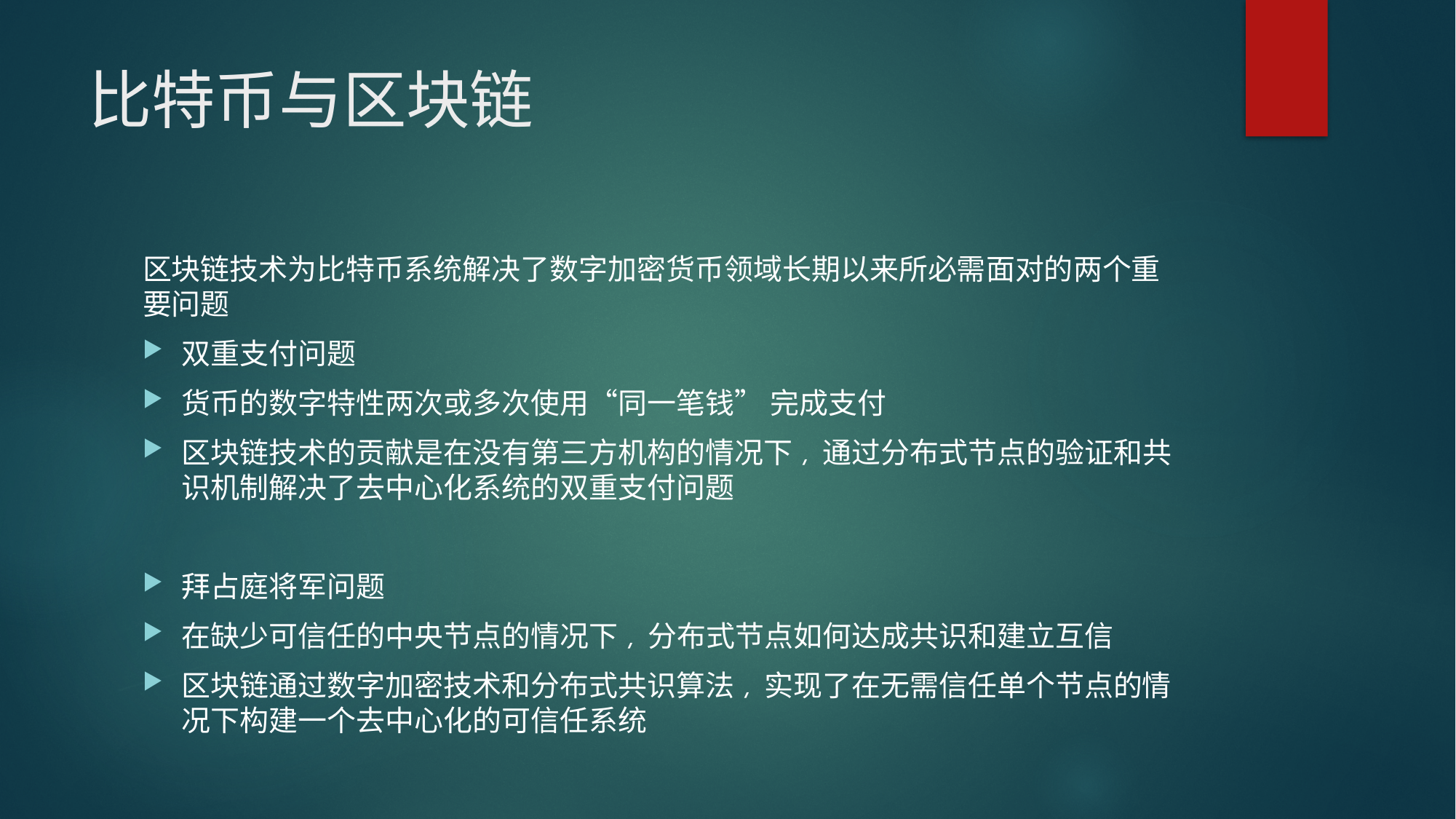

# 比特币与区块链
区块链技术为比特币系统解决了数字加密货币领域长期以来所必需面对的两个重要问题
双重支付问题
货币的数字特性两次或多次使用“同一笔钱” 完成支付
区块链技术的贡献是在没有第三方机构的情况下, 通过分布式节点的验证和共识机制解决了去中心化系统的双重支付问题

拜占庭将军问题
在缺少可信任的中央节点的情况下, 分布式节点如何达成共识和建立互信
区块链通过数字加密技术和分布式共识算法, 实现了在无需信任单个节点的情况下构建一个去中心化的可信任系统